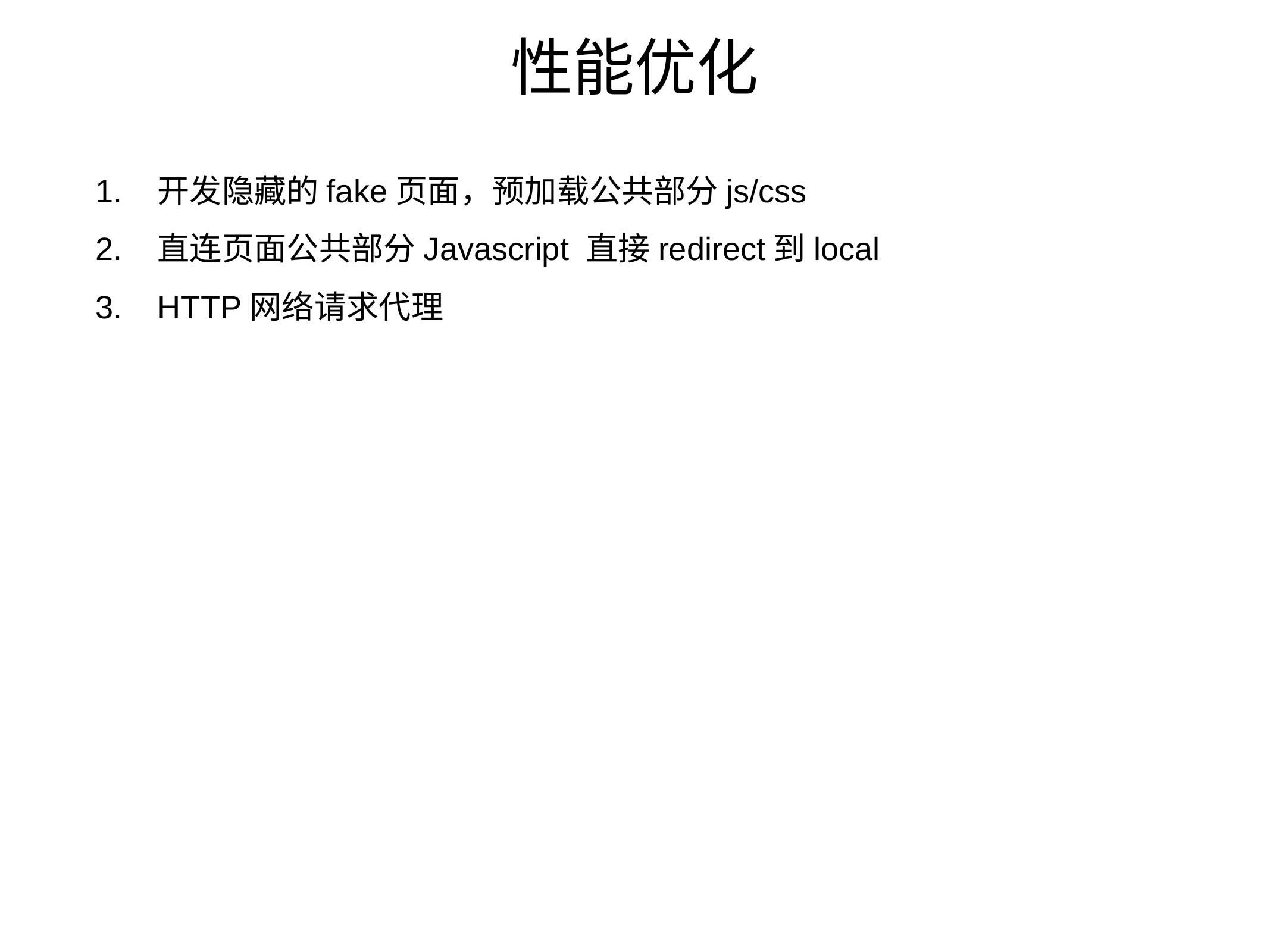

# 性能优化
开发隐藏的fake页面，预加载公共部分js/css
直连页面公共部分Javascript 直接redirect到local
HTTP网络请求代理